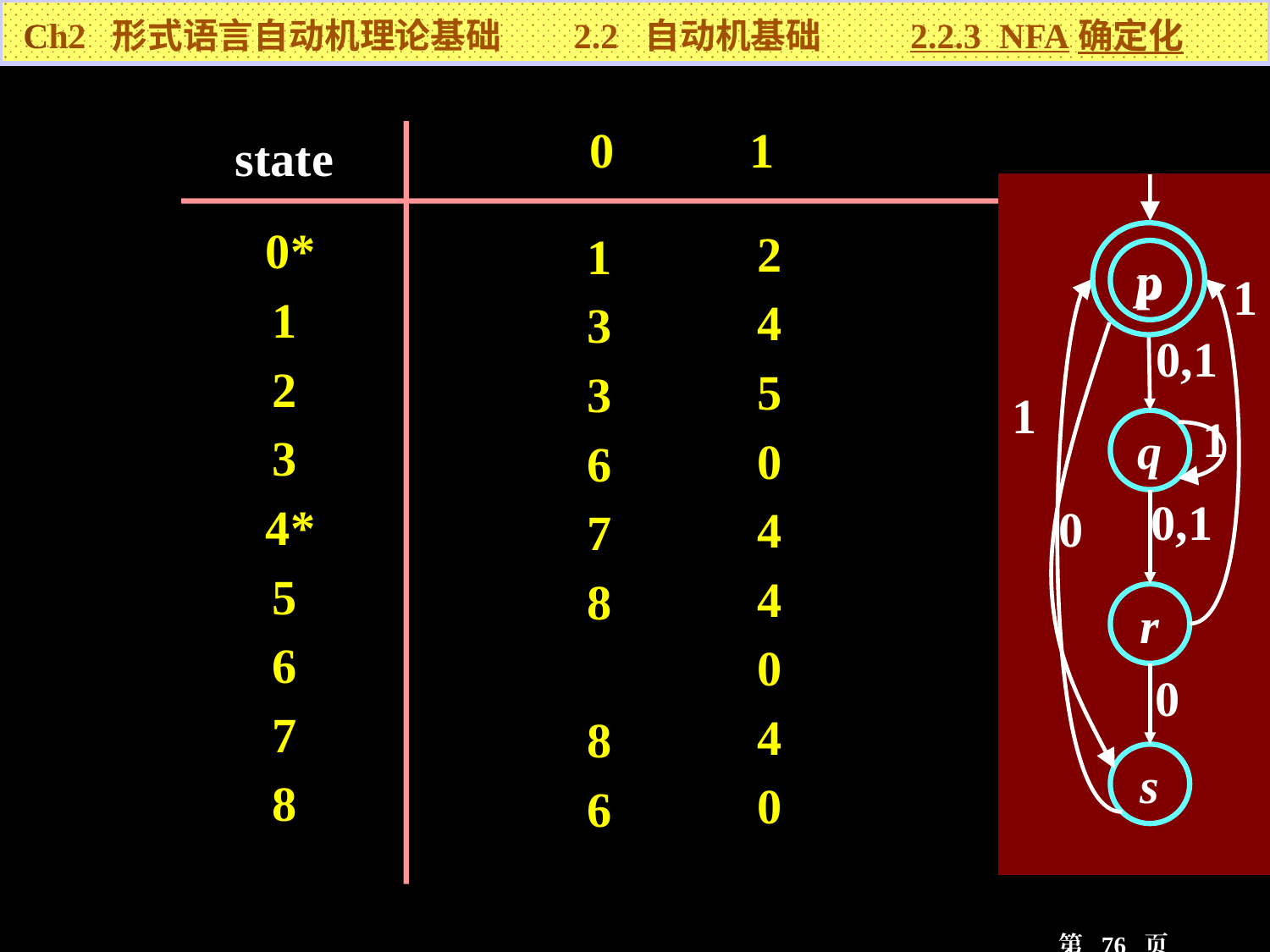

Ch2  形式语言自动机理论基础        2.2  自动机基础          2.2.3  NFA确定化

 0           1
state

 0*
1
2
3
 4*
5
6
7
8
2
4
5
0
4
4
0
4
0
1
3
3
6
7
8

8
6

p
p
1
0,1

1
1
q
1
0,1
0
r
0
s